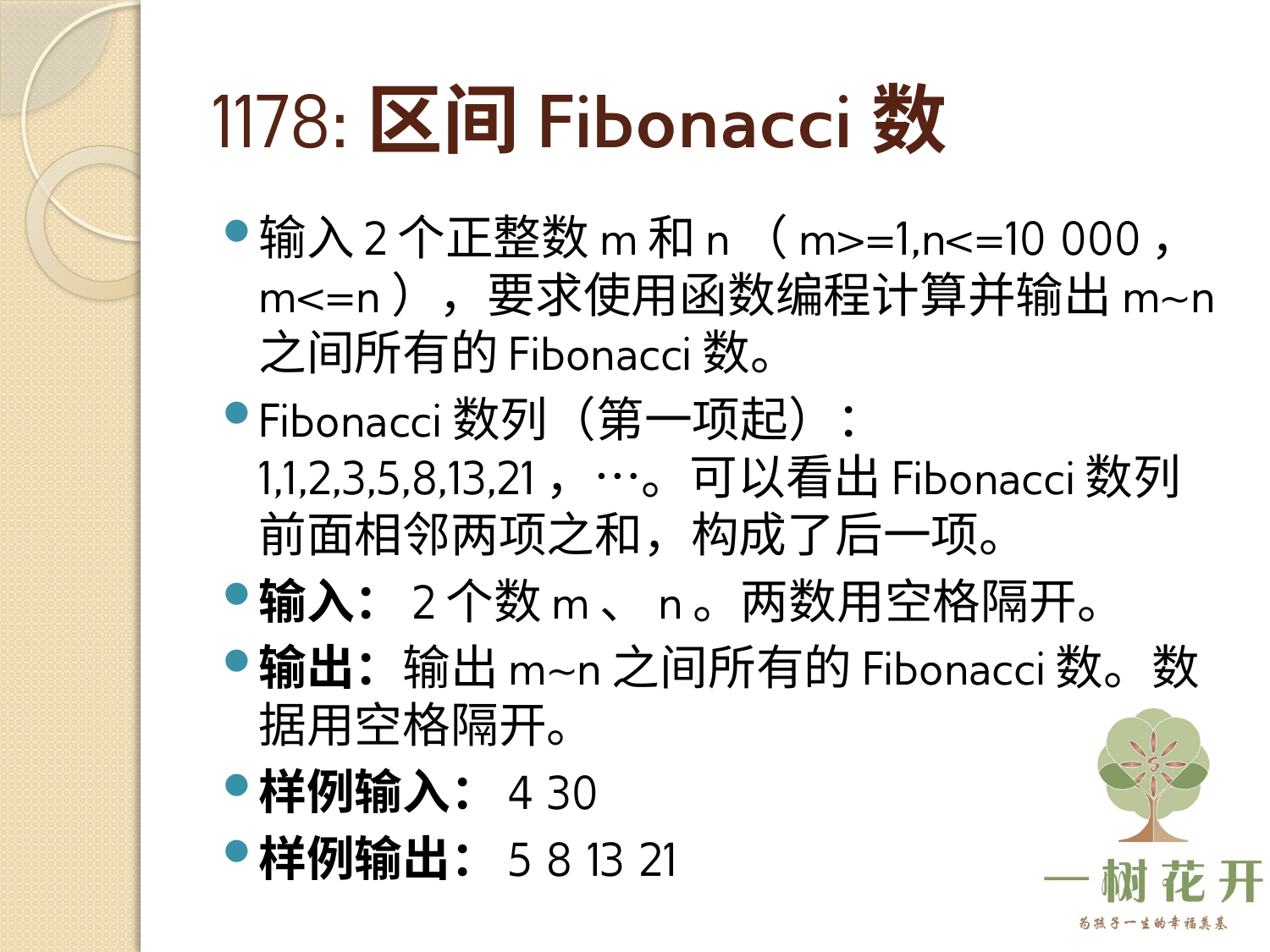

# 1178:区间Fibonacci数
输入2个正整数m和n（m>=1,n<=10 000，m<=n），要求使用函数编程计算并输出m~n之间所有的Fibonacci数。
Fibonacci数列（第一项起）：1,1,2,3,5,8,13,21，…。可以看出Fibonacci数列前面相邻两项之和，构成了后一项。
输入：2个数m、n。两数用空格隔开。
输出：输出m~n之间所有的Fibonacci数。数据用空格隔开。
样例输入：4 30
样例输出：5 8 13 21